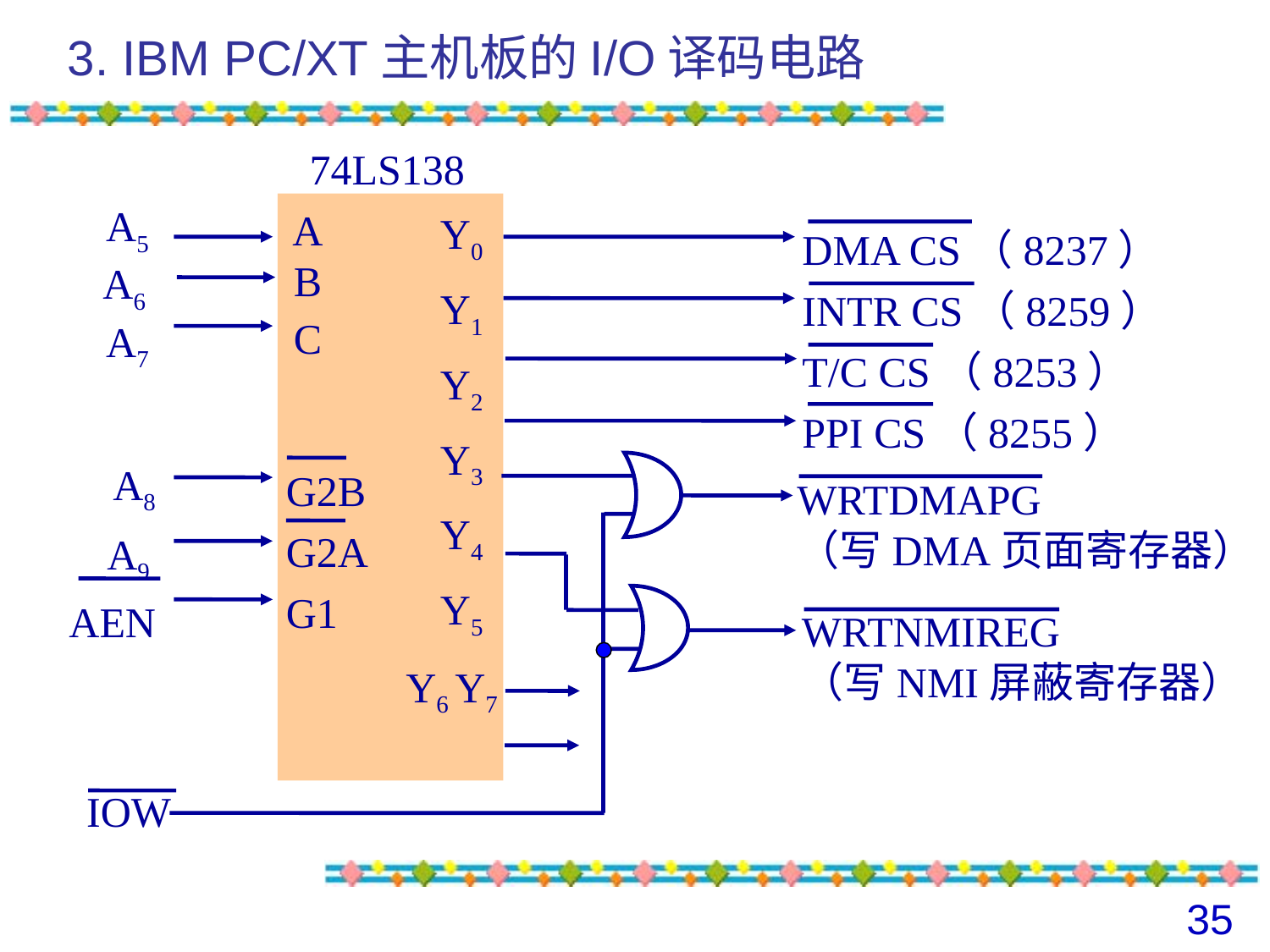

# 3. IBM PC/XT主机板的I/O译码电路
74LS138
Y0 Y1 Y2 Y3 Y4 Y5
A5
A6
A7

A
B C
DMA CS（8237）
INTR CS（8259）
T/C CS（8253）
PPI CS（8255）

A8
A9
AEN
G2B
G2A
G1

WRTDMAPG
（写DMA页面寄存器）

WRTNMIREG
（写NMI屏蔽寄存器）

Y6 Y7

IOW